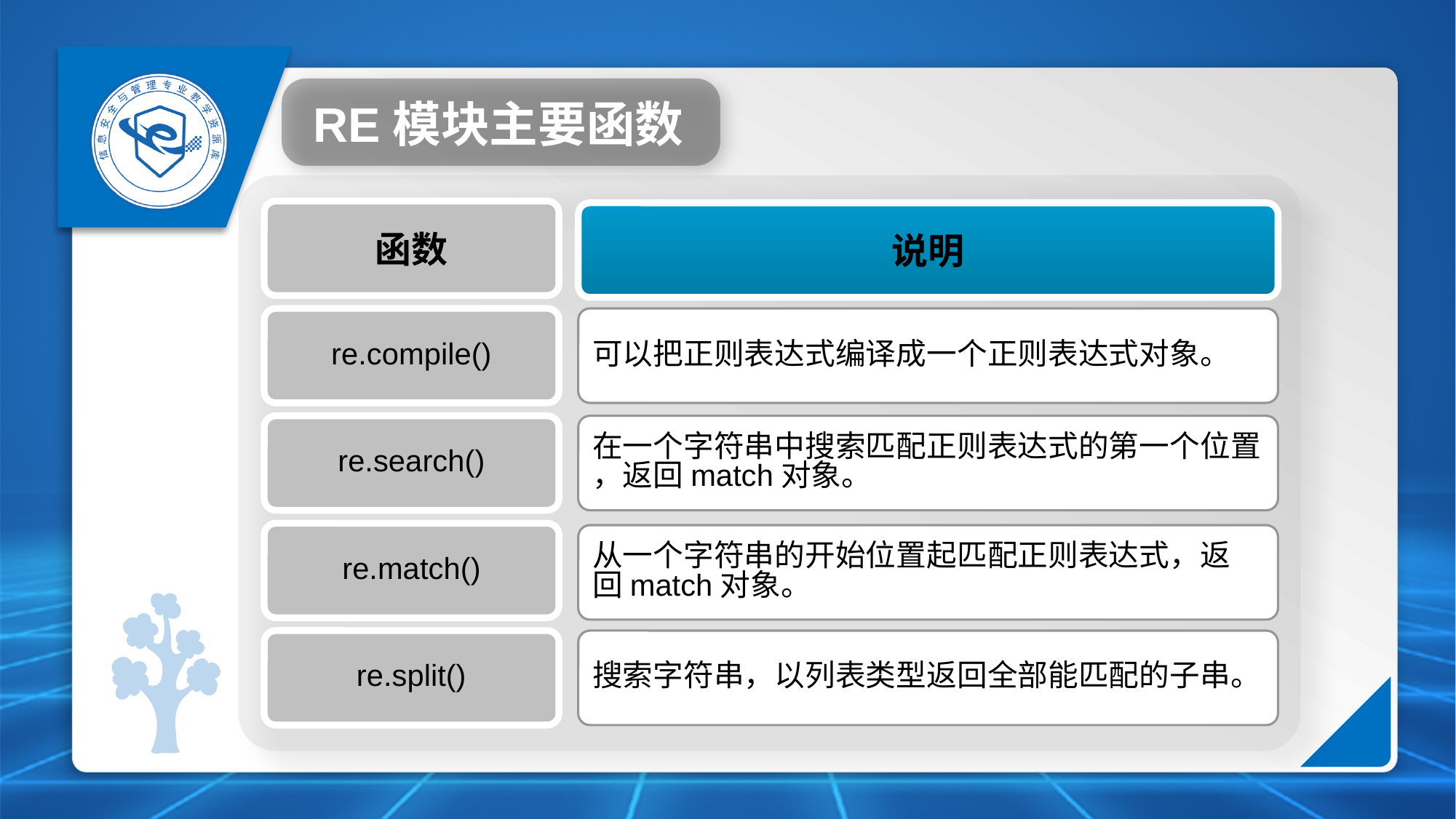

RE模块主要函数

函数
说明
re.compile()
可以把正则表达式编译成一个正则表达式对象。
re.search()
在一个字符串中搜索匹配正则表达式的第一个位置
，返回match对象。
re.match()
从一个字符串的开始位置起匹配正则表达式，返
回match对象。

re.split()
搜索字符串，以列表类型返回全部能匹配的子串。